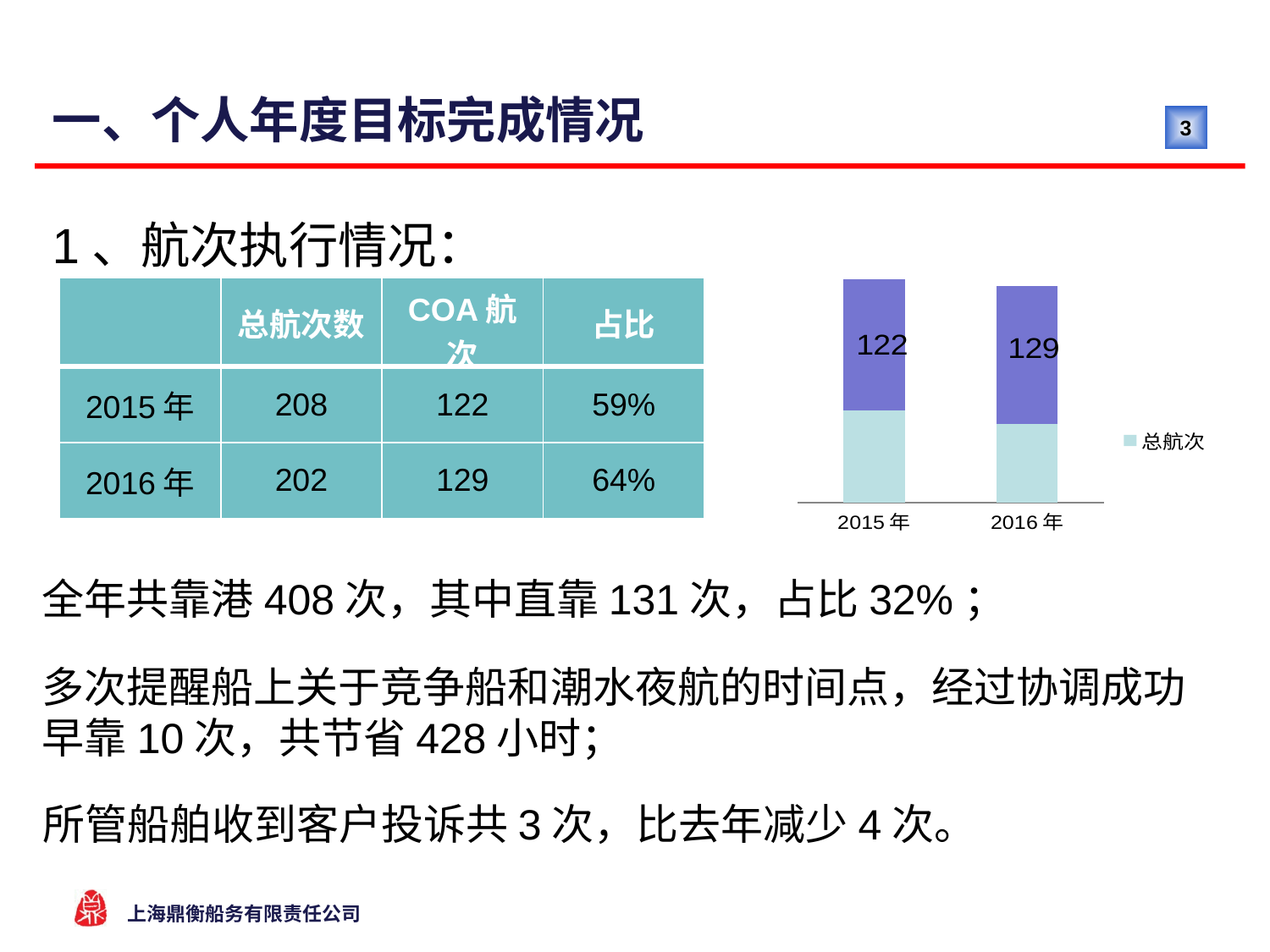

# 一、个人年度目标完成情况
1、航次执行情况：

### Chart

| Category | 总航次 | COA合同 |
|---|---|---|
| 2015年 | 86.0 | 122.0 |
| 2016年 | 73.0 | 129.0 |
|  | 总航次数 | COA航次 | 占比 |
| --- | --- | --- | --- |
| 2015年 | 208 | 122 | 59% |
| 2016年 | 202 | 129 | 64% |

全年共靠港408次，其中直靠131次，占比32%；

多次提醒船上关于竞争船和潮水夜航的时间点，经过协调成功早靠10次，共节省428小时；

所管船舶收到客户投诉共3次，比去年减少4次。